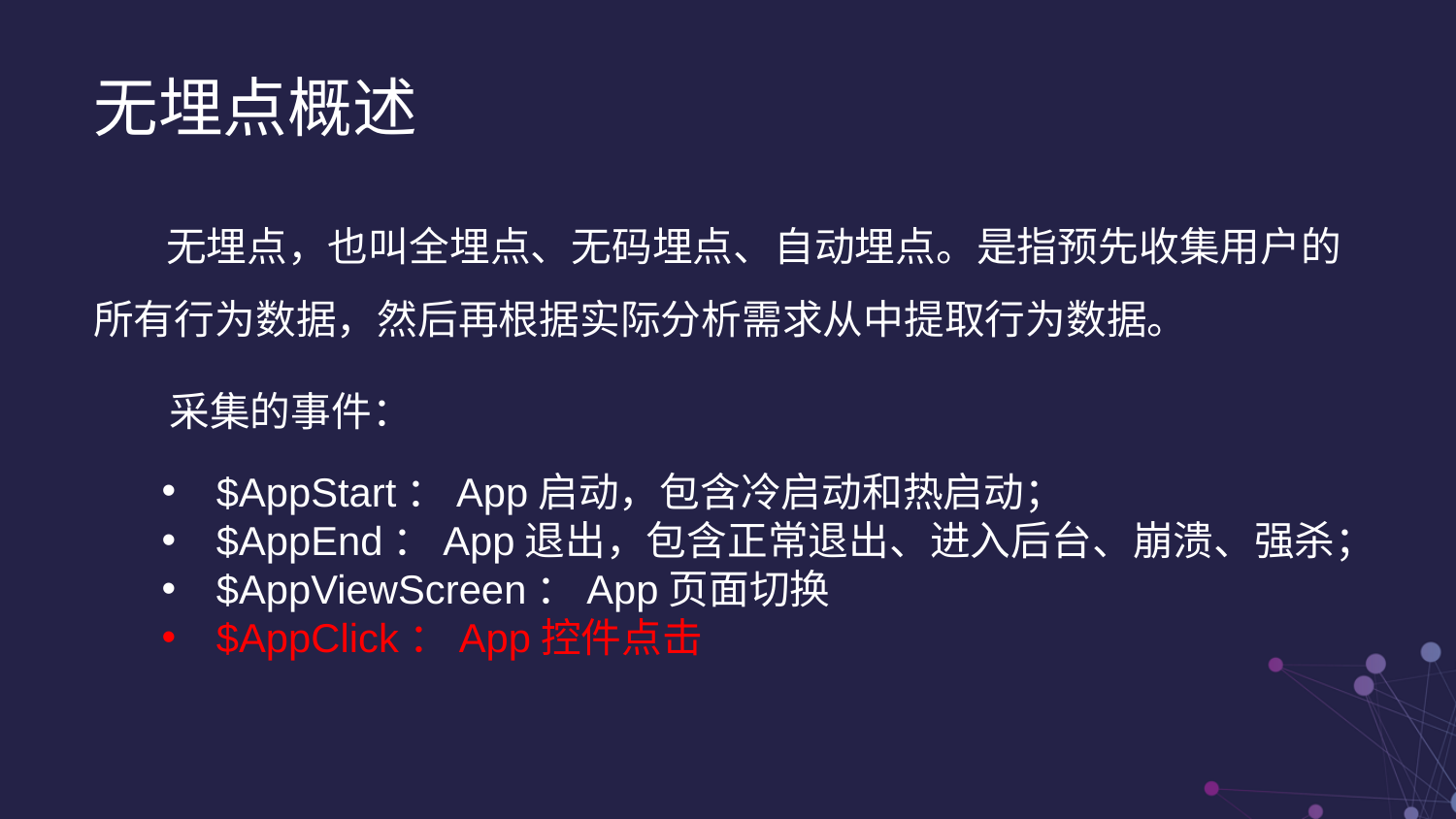

无埋点概述
       无埋点，也叫全埋点、无码埋点、自动埋点。是指预先收集用户的所有行为数据，然后再根据实际分析需求从中提取行为数据。
采集的事件：
$AppStart：App启动，包含冷启动和热启动；
$AppEnd：App退出，包含正常退出、进入后台、崩溃、强杀；
$AppViewScreen：App页面切换
$AppClick：App控件点击